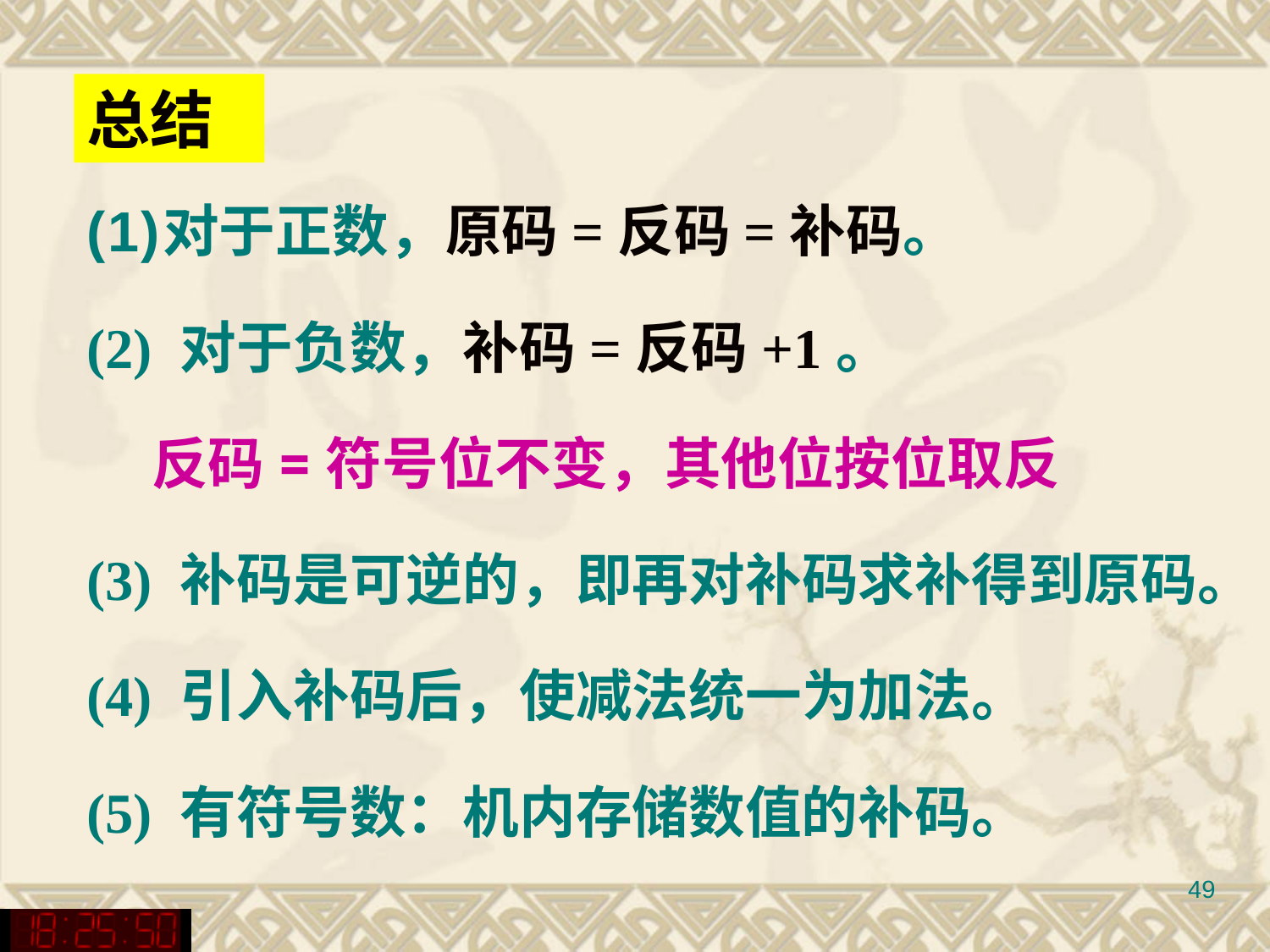

总结
对于正数，原码=反码=补码。
(2) 对于负数，补码=反码+1。
    反码=符号位不变，其他位按位取反
(3) 补码是可逆的，即再对补码求补得到原码。
(4) 引入补码后，使减法统一为加法。
(5) 有符号数：机内存储数值的补码。
49